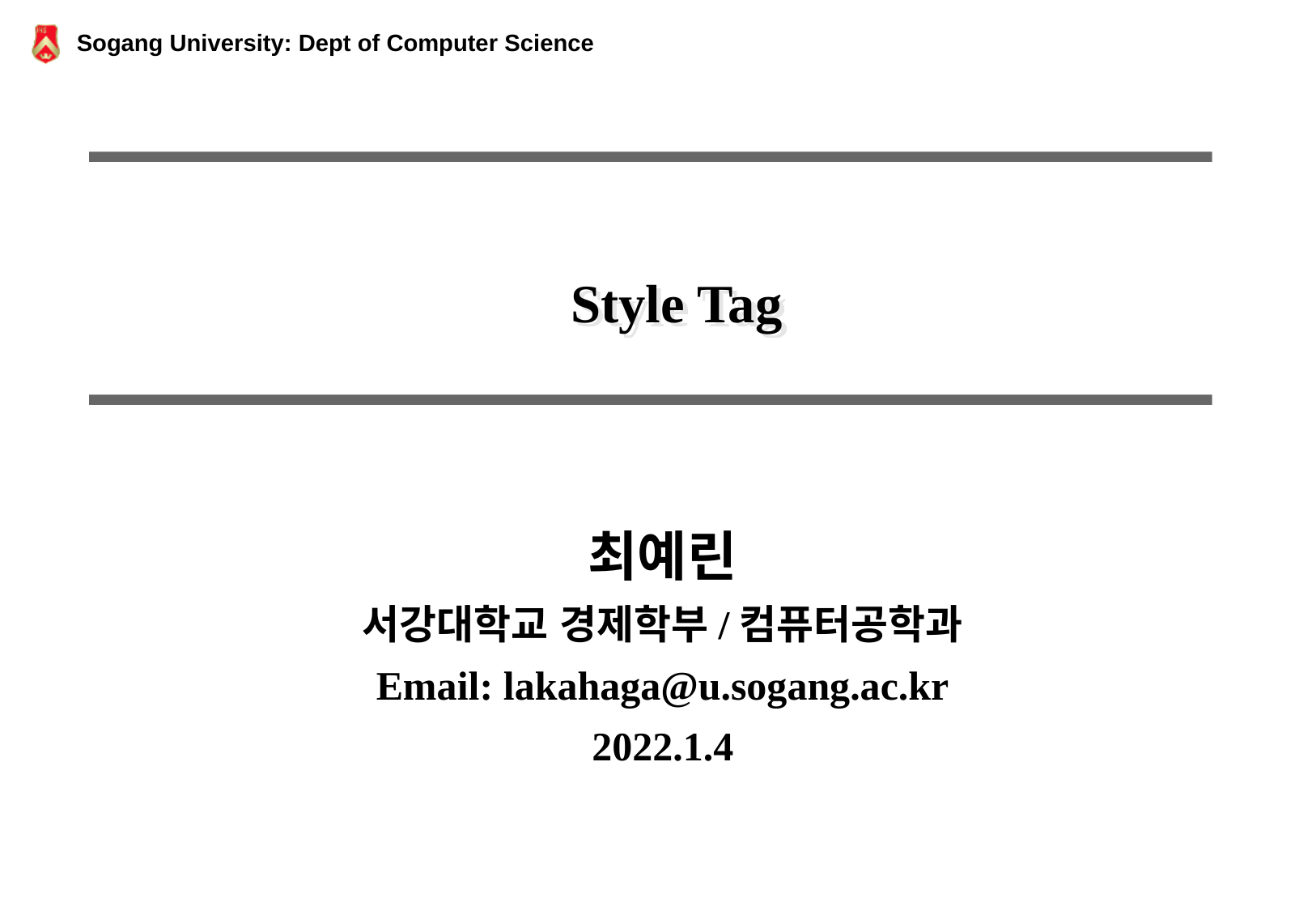

# Style Tag
최예린
서강대학교 경제학부/컴퓨터공학과
Email: lakahaga@u.sogang.ac.kr
2022.1.4